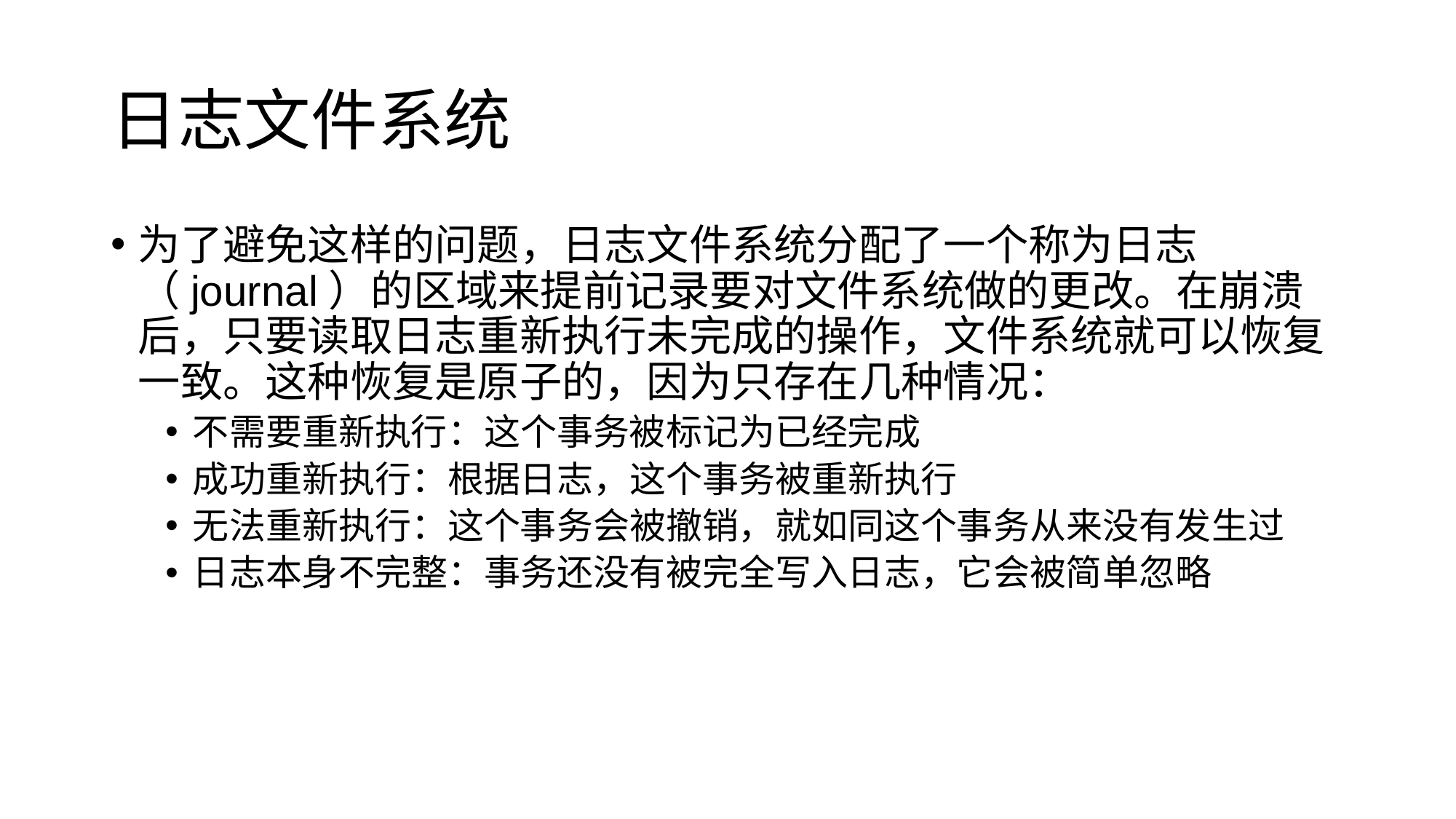

# 日志文件系统
为了避免这样的问题，日志文件系统分配了一个称为日志（journal）的区域来提前记录要对文件系统做的更改。在崩溃后，只要读取日志重新执行未完成的操作，文件系统就可以恢复一致。这种恢复是原子的，因为只存在几种情况：
不需要重新执行：这个事务被标记为已经完成
成功重新执行：根据日志，这个事务被重新执行
无法重新执行：这个事务会被撤销，就如同这个事务从来没有发生过
日志本身不完整：事务还没有被完全写入日志，它会被简单忽略